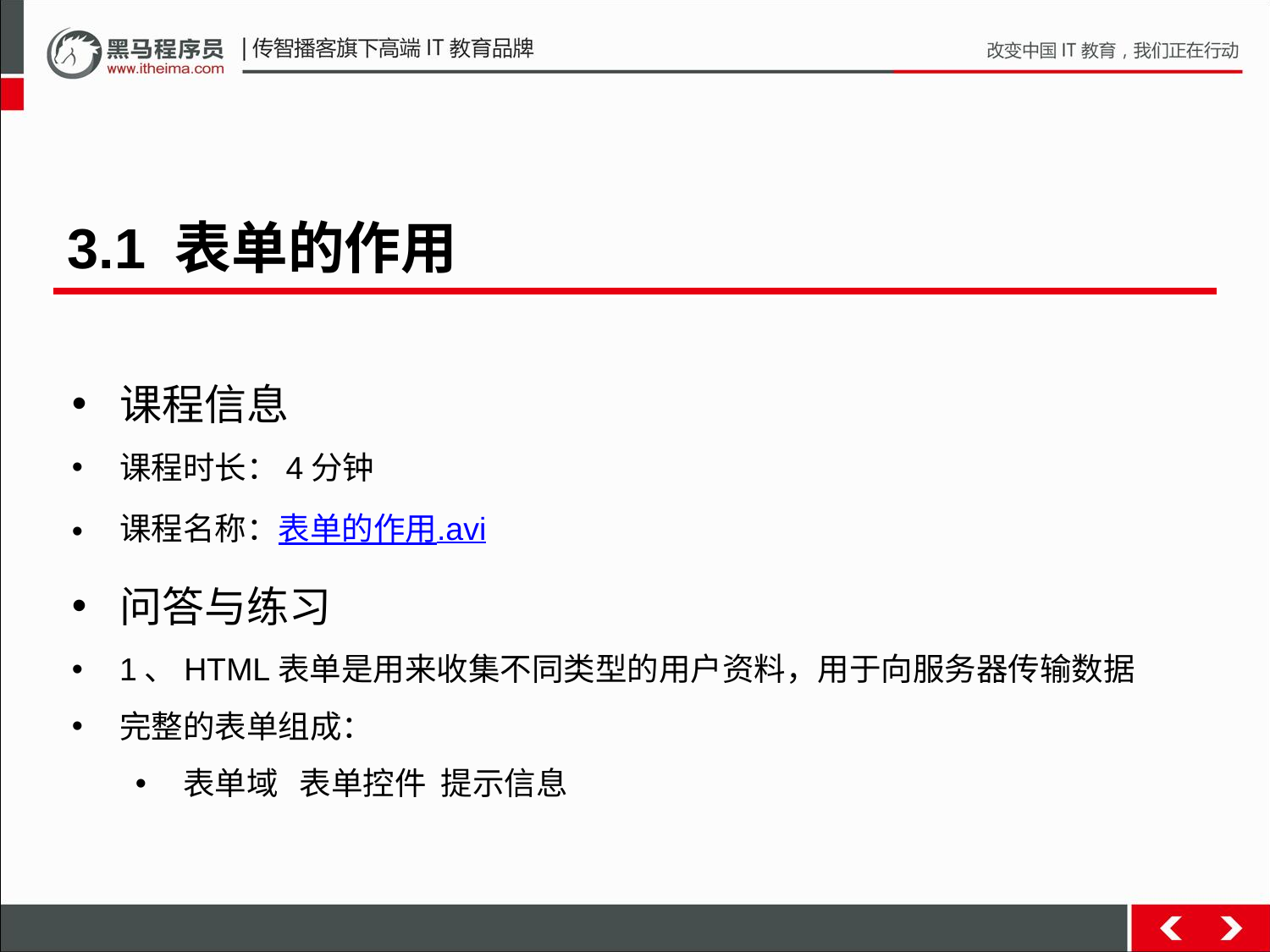

3.1 表单的作用
课程信息
课程时长：4分钟
课程名称：表单的作用.avi
问答与练习
1、HTML表单是用来收集不同类型的用户资料，用于向服务器传输数据
完整的表单组成：
表单域   表单控件  提示信息